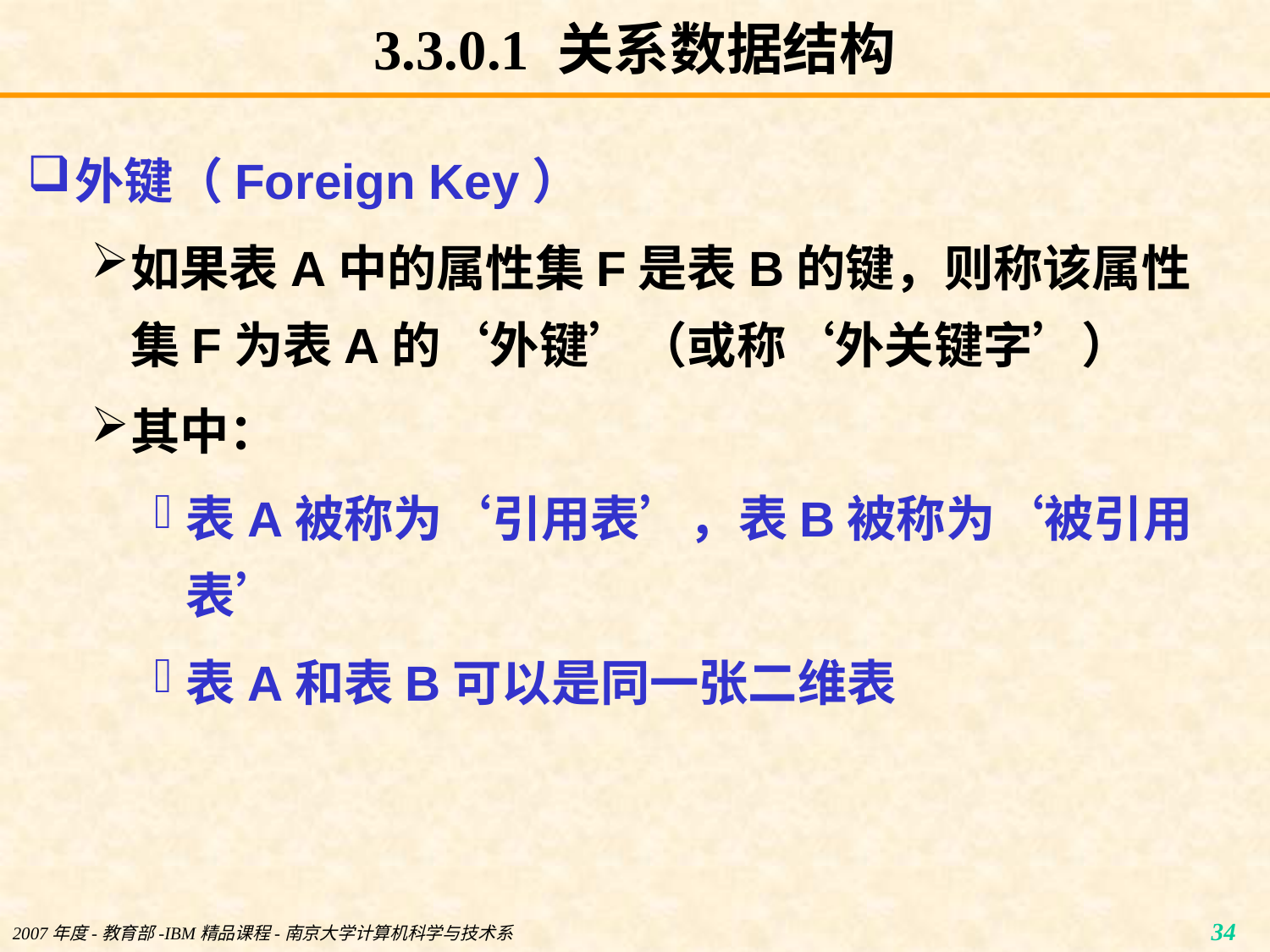

# 3.3.0.1 关系数据结构
外键（Foreign Key）
如果表A中的属性集F是表B的键，则称该属性集F为表A的‘外键’（或称‘外关键字’）
其中：
表A被称为‘引用表’，表B被称为‘被引用表’
表A和表B可以是同一张二维表
34
2007年度-教育部-IBM精品课程-南京大学计算机科学与技术系